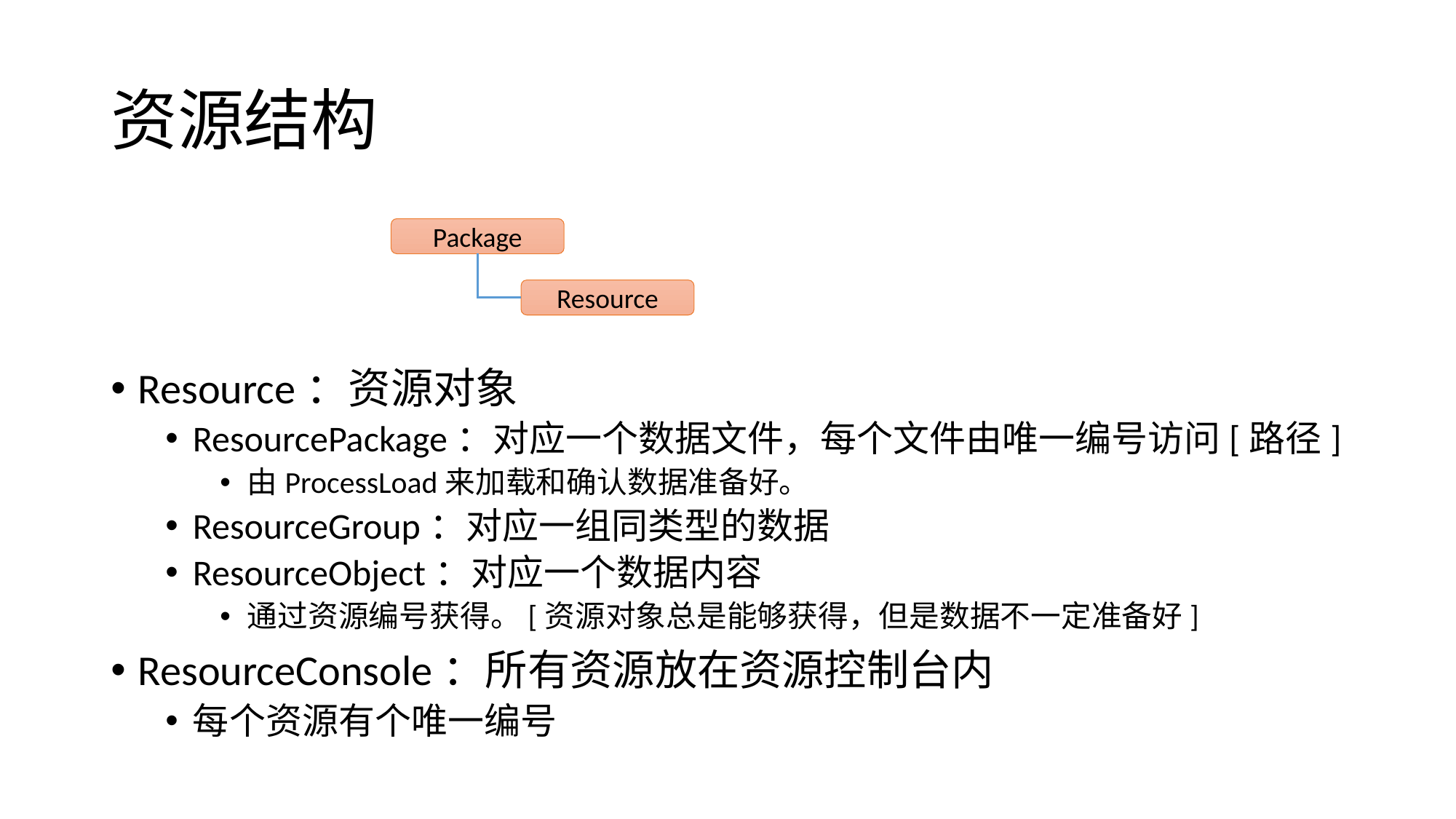

# 资源结构
Package
Resource
Resource：资源对象
ResourcePackage：对应一个数据文件，每个文件由唯一编号访问[路径]
由ProcessLoad来加载和确认数据准备好。
ResourceGroup：对应一组同类型的数据
ResourceObject：对应一个数据内容
通过资源编号获得。[资源对象总是能够获得，但是数据不一定准备好]
ResourceConsole：所有资源放在资源控制台内
每个资源有个唯一编号